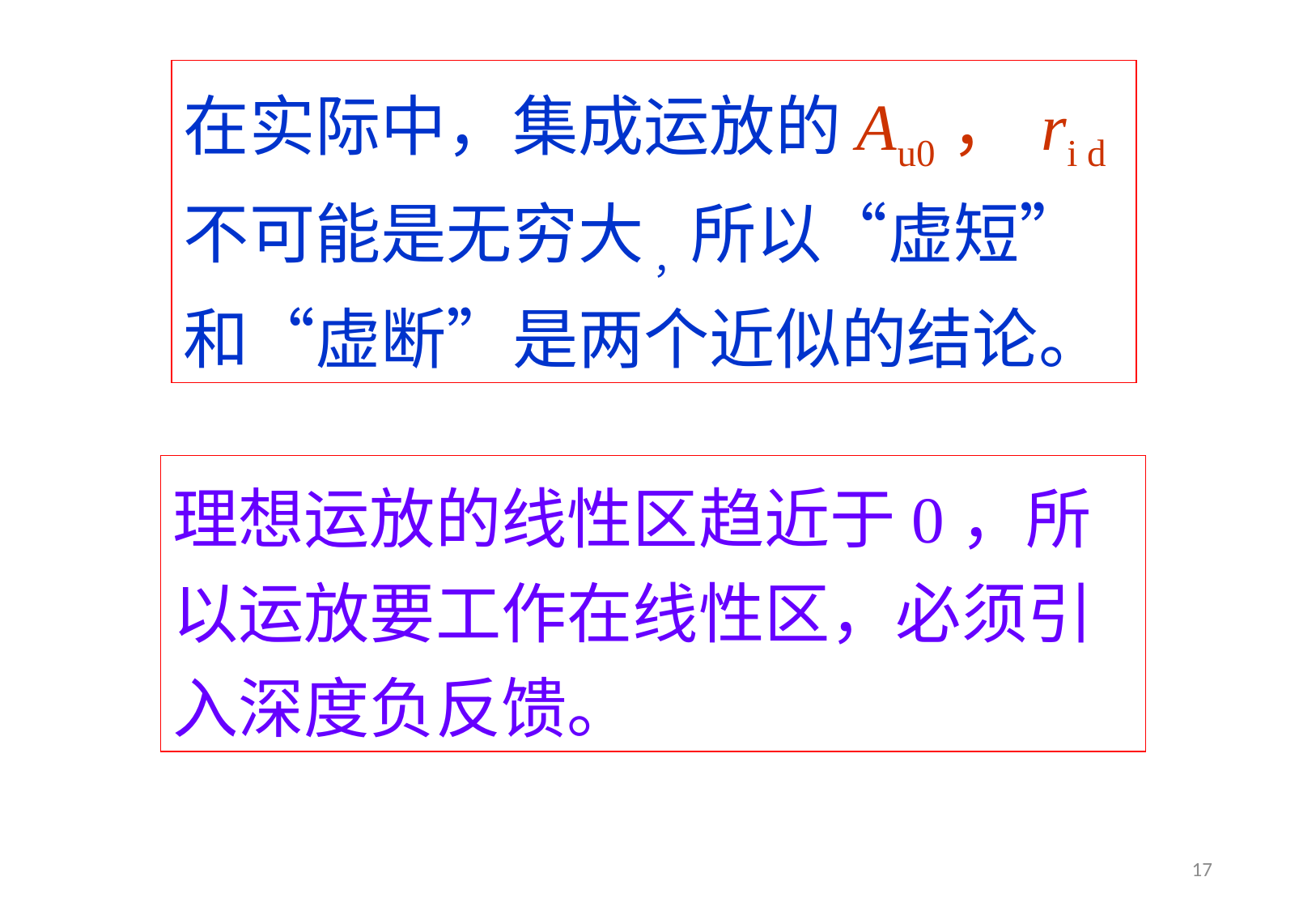

在实际中，集成运放的Au0， ri d不可能是无穷大 ，所以“虚短”和“虚断”是两个近似的结论。
理想运放的线性区趋近于0，所以运放要工作在线性区，必须引入深度负反馈。
17